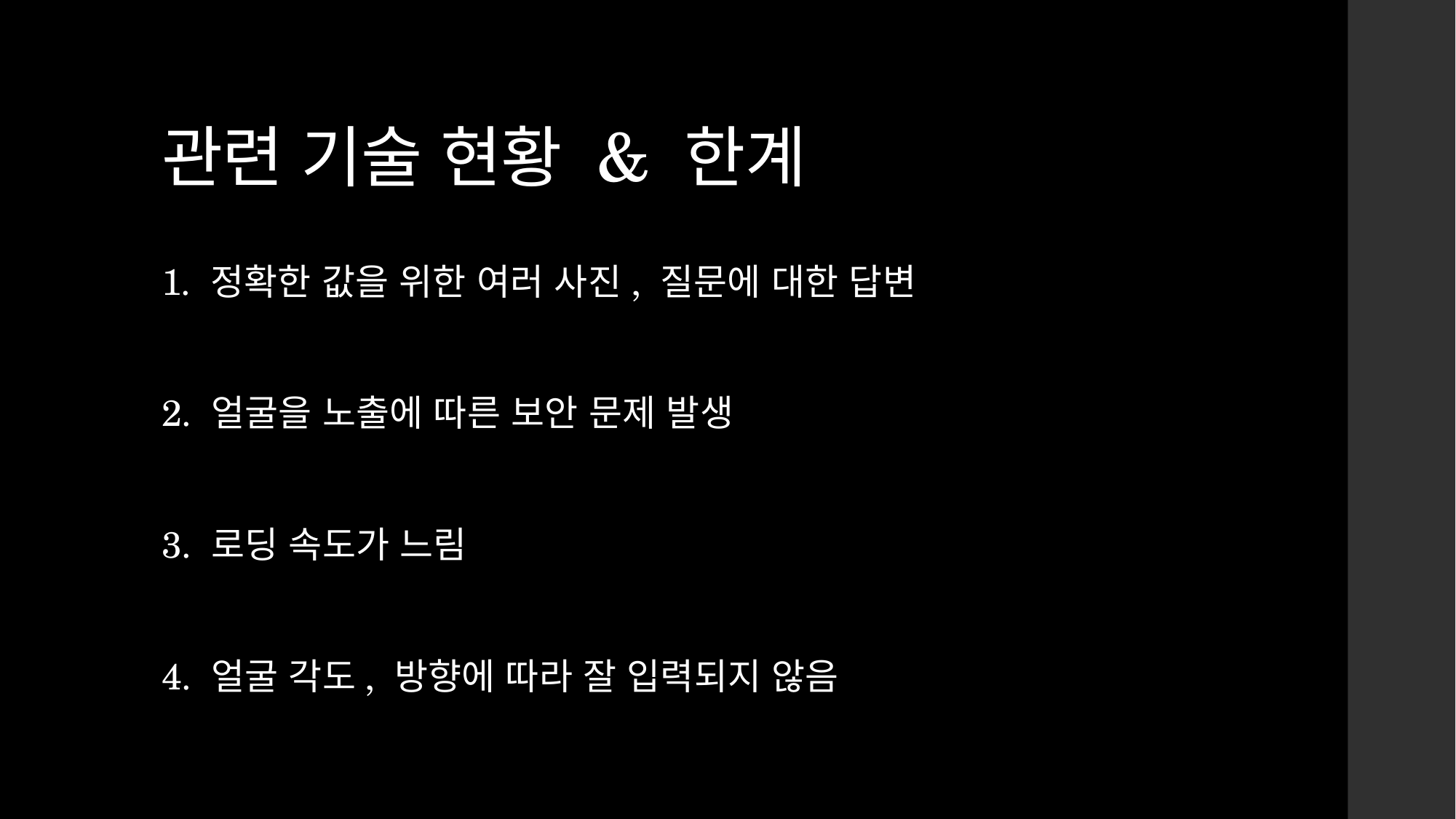

# 관련 기술 현황 & 한계
1. 정확한 값을 위한 여러 사진, 질문에 대한 답변

2. 얼굴을 노출에 따른 보안 문제 발생

3. 로딩 속도가 느림

4. 얼굴 각도, 방향에 따라 잘 입력되지 않음